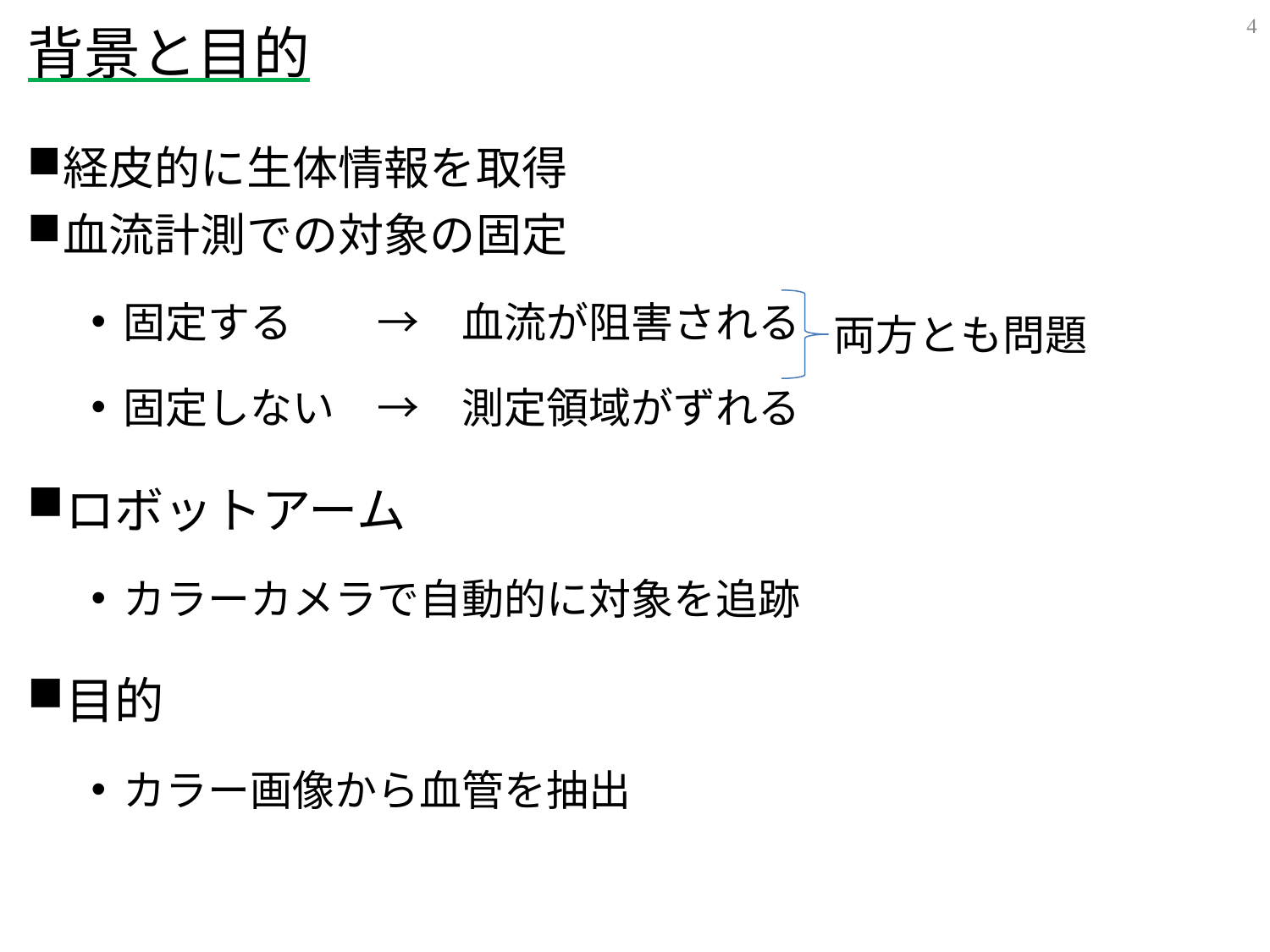

4
# 背景と目的
経皮的に生体情報を取得
血流計測での対象の固定
固定する　　→　血流が阻害される
固定しない　→　測定領域がずれる
ロボットアーム
カラーカメラで自動的に対象を追跡
目的
カラー画像から血管を抽出

両方とも問題